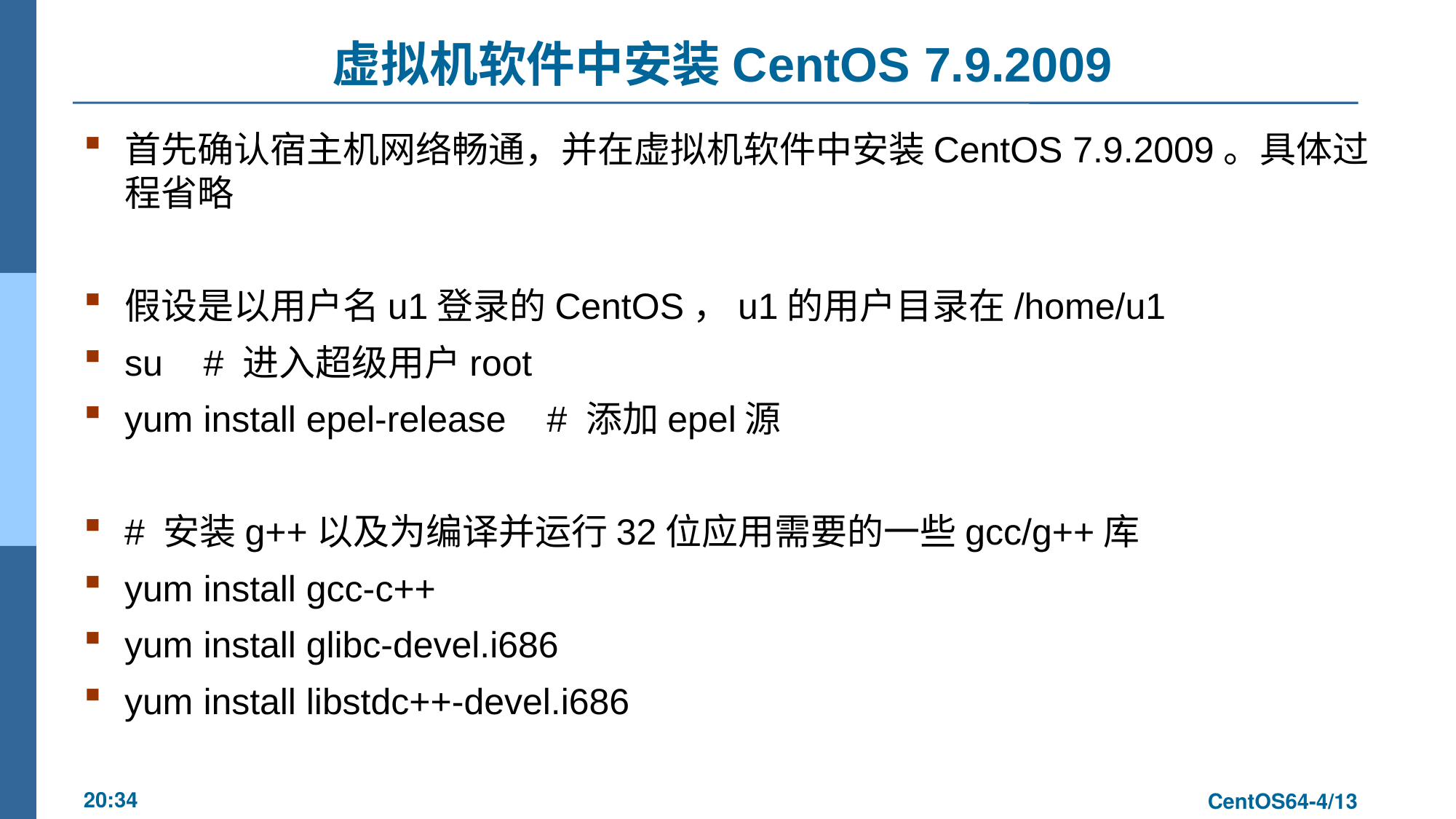

# 虚拟机软件中安装CentOS 7.9.2009
首先确认宿主机网络畅通，并在虚拟机软件中安装CentOS 7.9.2009。具体过程省略

假设是以用户名u1登录的CentOS，u1的用户目录在/home/u1
su    # 进入超级用户root
yum install epel-release    # 添加epel源

# 安装g++以及为编译并运行32位应用需要的一些gcc/g++库
yum install gcc-c++
yum install glibc-devel.i686
yum install libstdc++-devel.i686